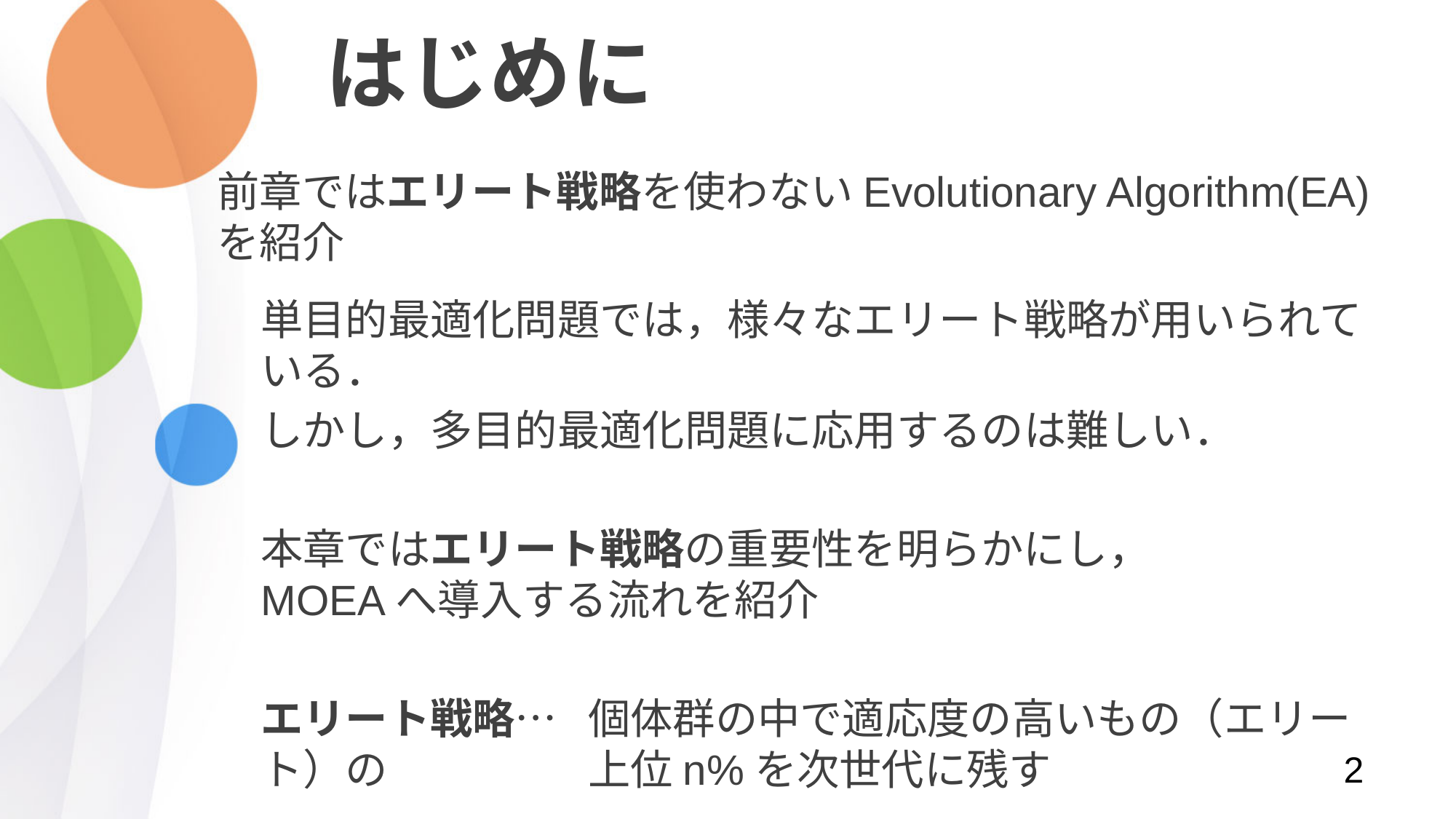

# はじめに
前章ではエリート戦略を使わないEvolutionary Algorithm(EA)を紹介
単目的最適化問題では，様々なエリート戦略が用いられている．
しかし，多目的最適化問題に応用するのは難しい．

本章ではエリート戦略の重要性を明らかにし，
MOEAへ導入する流れを紹介

エリート戦略…	個体群の中で適応度の高いもの（エリート）の		上位n%を次世代に残す

2